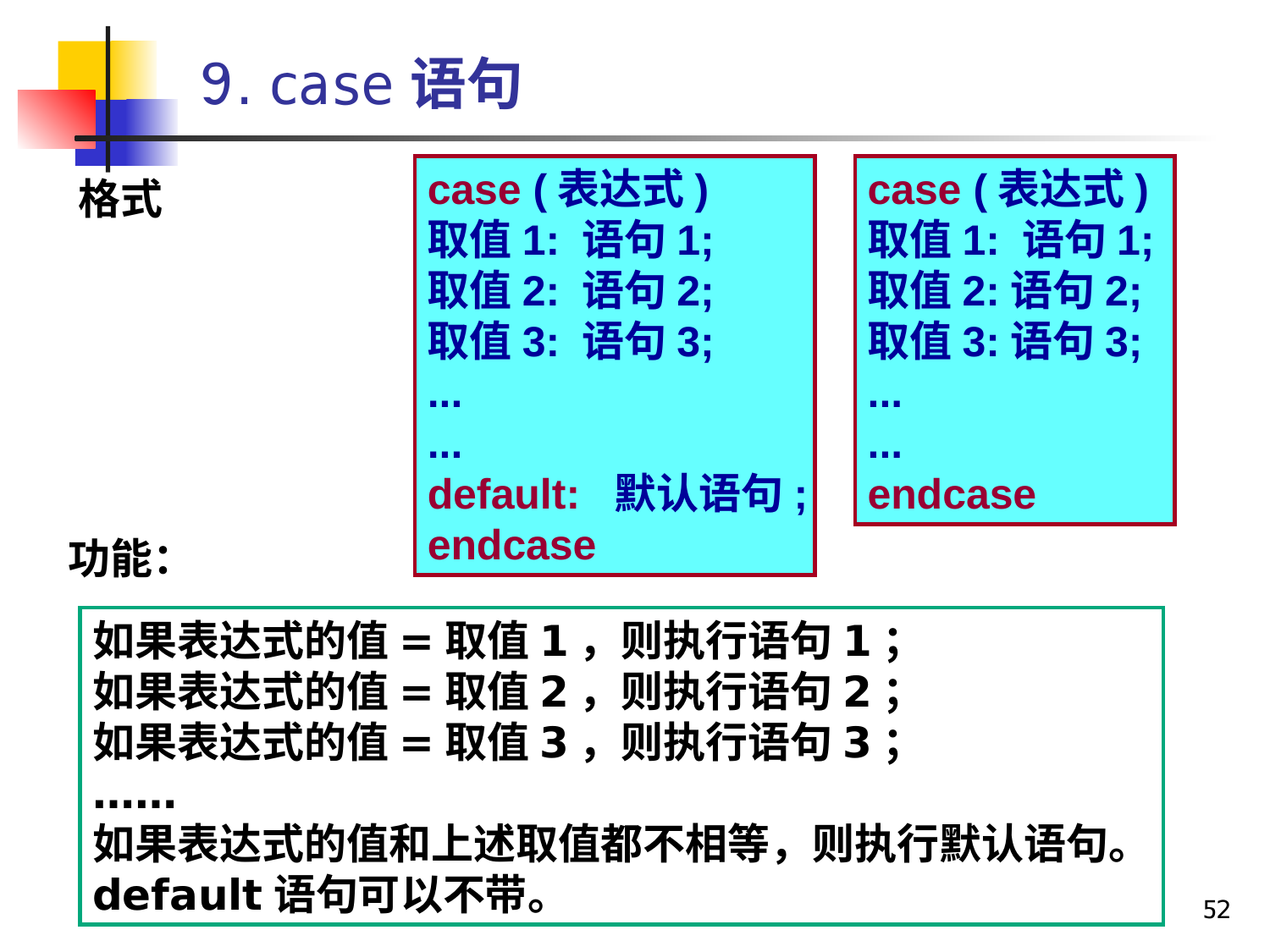

# 9. case语句
case (表达式)
取值1: 语句1;
取值2: 语句2;
取值3: 语句3;
...
...
default:  默认语句;
endcase
case (表达式)
取值1: 语句1;
取值2:语句2;
取值3:语句3;
...
...
endcase
格式
功能：
如果表达式的值=取值1，则执行语句1；
如果表达式的值=取值2，则执行语句2；
如果表达式的值=取值3，则执行语句3；
……
如果表达式的值和上述取值都不相等，则执行默认语句。
default语句可以不带。
52